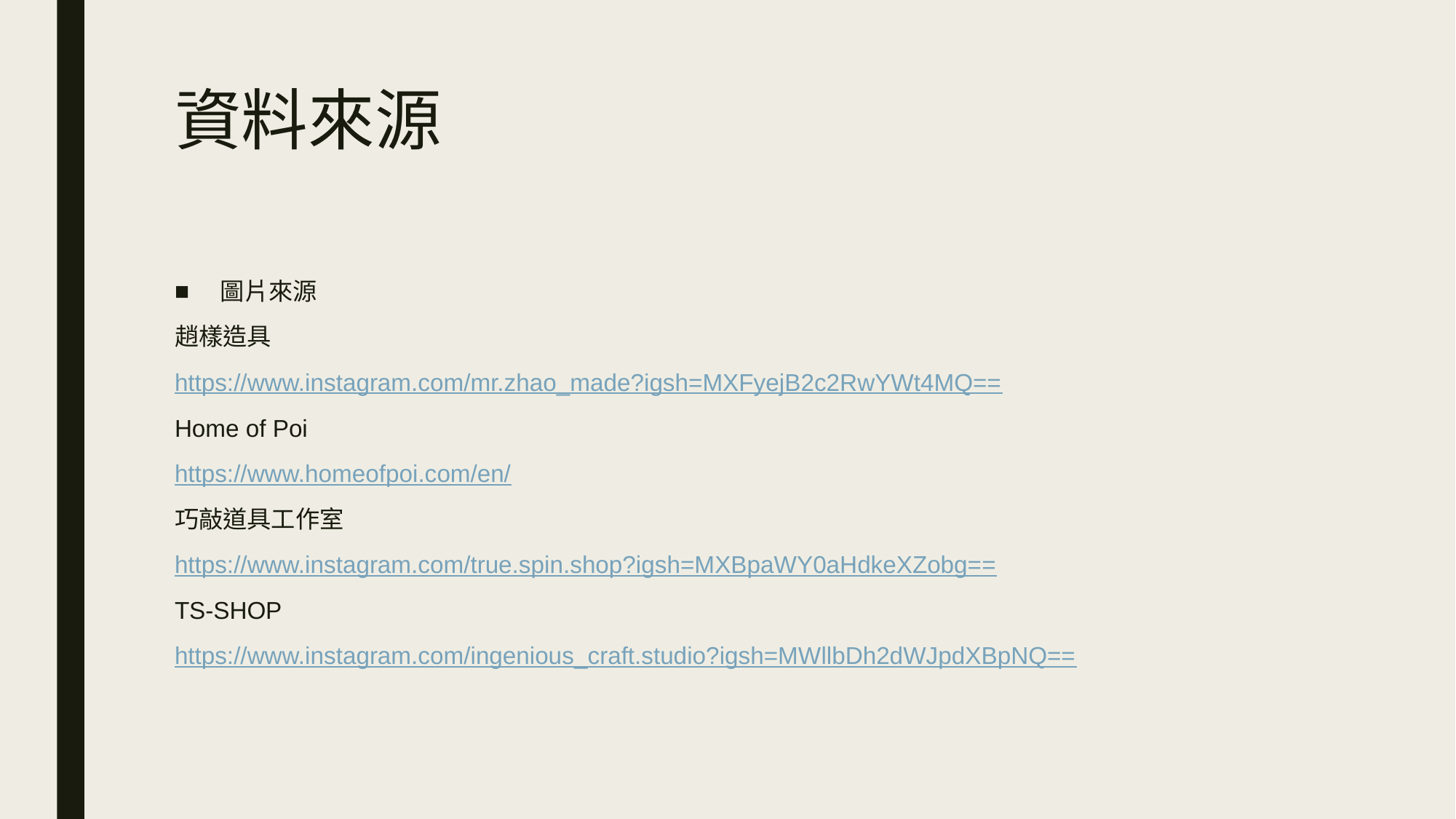

# 資料來源
圖片來源
趙樣造具
https://www.instagram.com/mr.zhao_made?igsh=MXFyejB2c2RwYWt4MQ==
Home of Poi
https://www.homeofpoi.com/en/
巧敲道具工作室
https://www.instagram.com/true.spin.shop?igsh=MXBpaWY0aHdkeXZobg==
TS-SHOP
https://www.instagram.com/ingenious_craft.studio?igsh=MWllbDh2dWJpdXBpNQ==